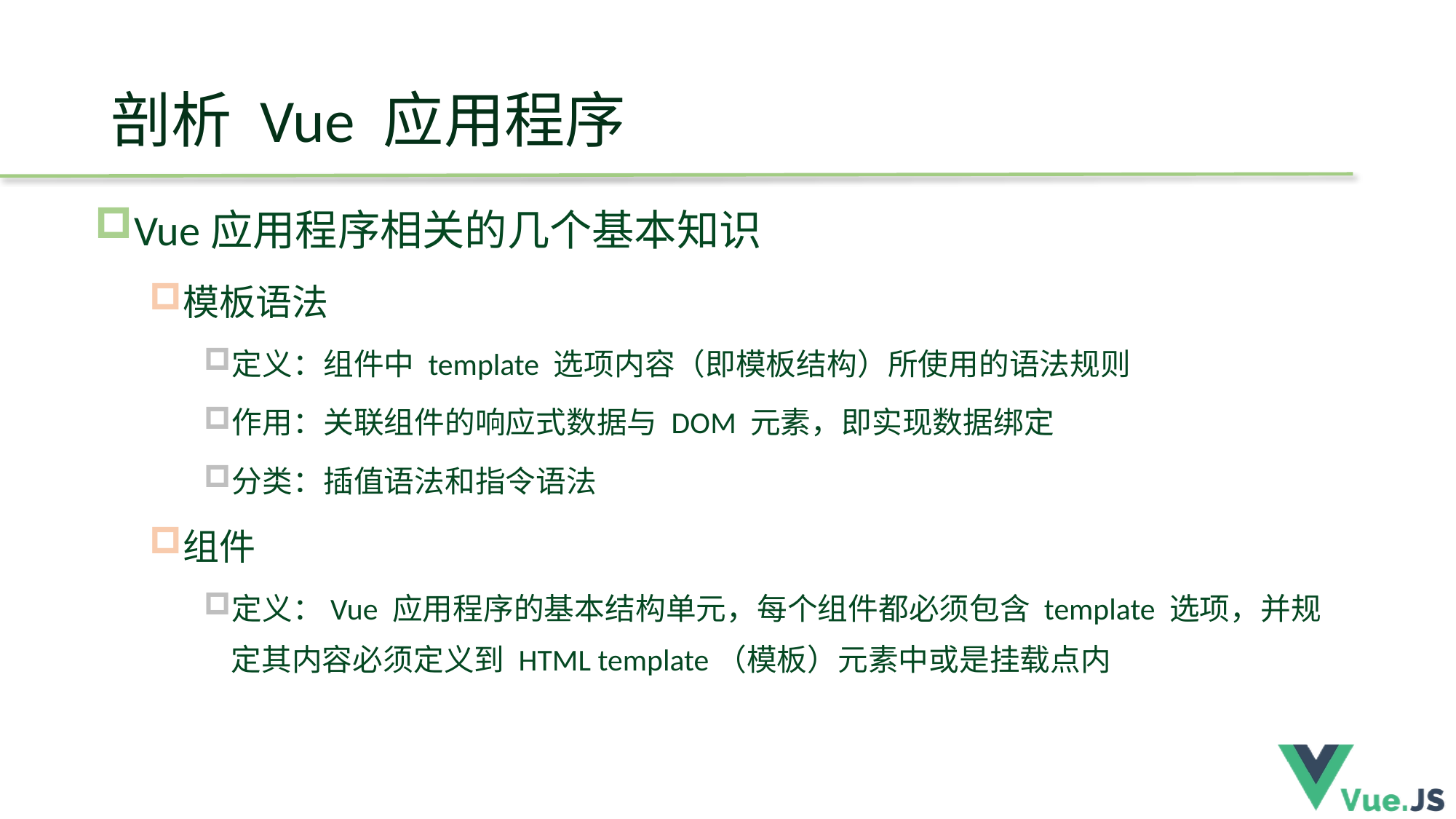

# 剖析 Vue 应用程序
Vue应用程序相关的几个基本知识
模板语法
定义：组件中 template 选项内容（即模板结构）所使用的语法规则
作用：关联组件的响应式数据与 DOM 元素，即实现数据绑定
分类：插值语法和指令语法
组件
定义：Vue 应用程序的基本结构单元，每个组件都必须包含 template 选项，并规定其内容必须定义到 HTML template（模板）元素中或是挂载点内